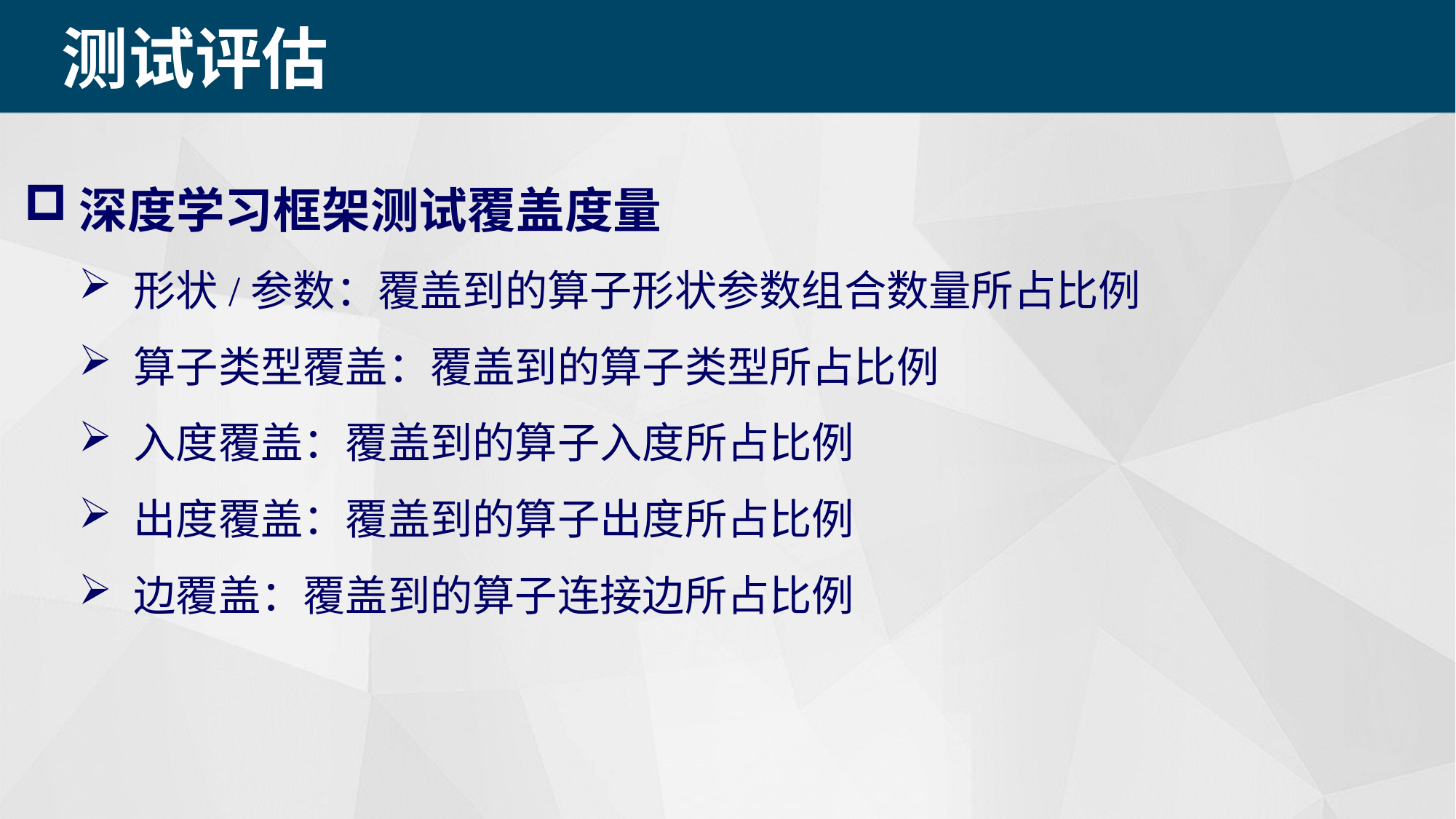

测试评估
深度学习框架测试覆盖度量
形状/参数：覆盖到的算子形状参数组合数量所占比例
算子类型覆盖：覆盖到的算子类型所占比例
入度覆盖：覆盖到的算子入度所占比例
出度覆盖：覆盖到的算子出度所占比例
边覆盖：覆盖到的算子连接边所占比例